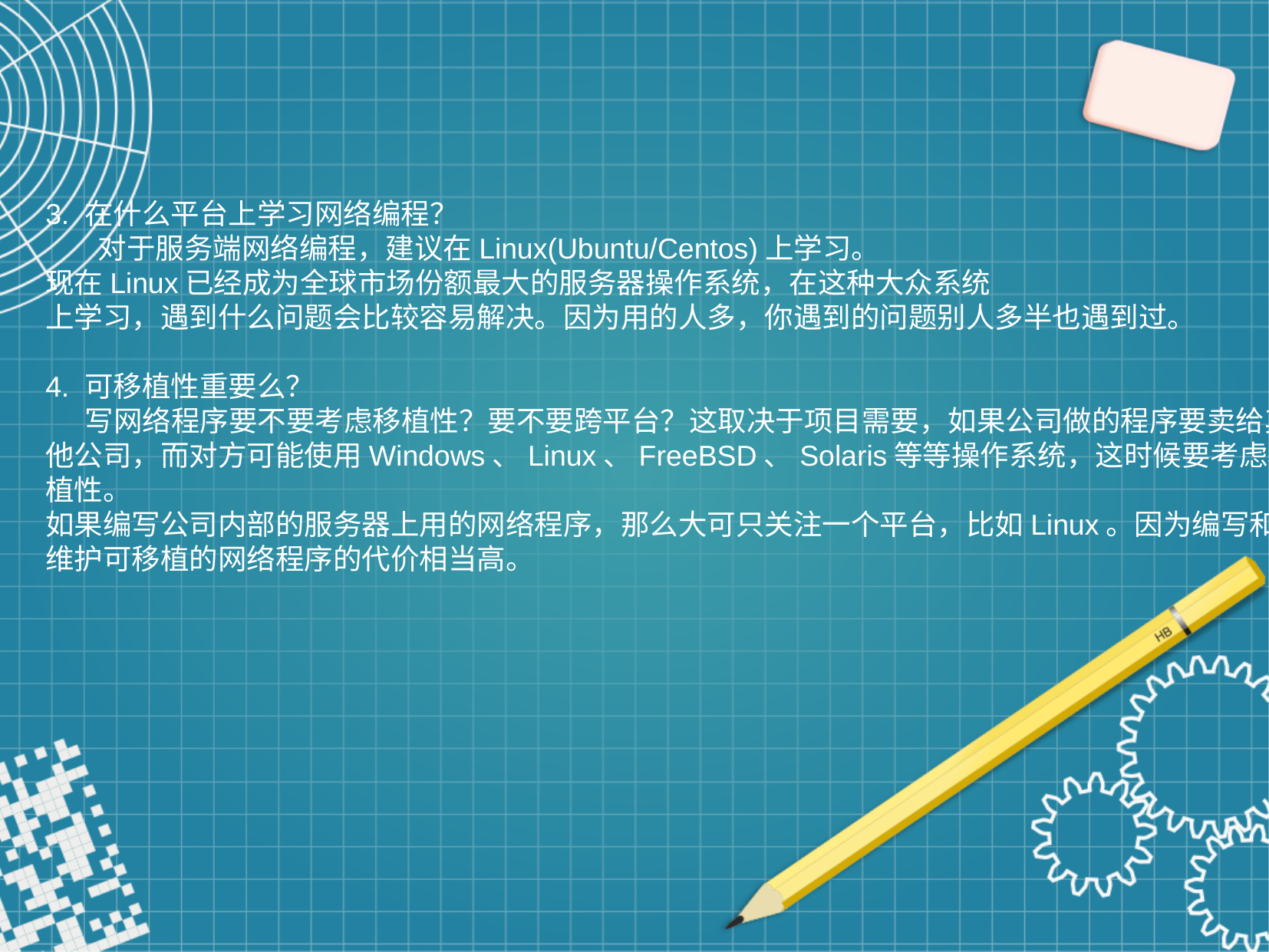

3. 在什么平台上学习网络编程？
       对于服务端网络编程，建议在Linux(Ubuntu/Centos)上学习。
现在Linux已经成为全球市场份额最大的服务器操作系统，在这种大众系统
上学习，遇到什么问题会比较容易解决。因为用的人多，你遇到的问题别人多半也遇到过。

4. 可移植性重要么？
     写网络程序要不要考虑移植性？要不要跨平台？这取决于项目需要，如果公司做的程序要卖给其他公司，而对方可能使用Windows、Linux、FreeBSD、Solaris等等操作系统，这时候要考虑移植性。
如果编写公司内部的服务器上用的网络程序，那么大可只关注一个平台，比如Linux。因为编写和维护可移植的网络程序的代价相当高。